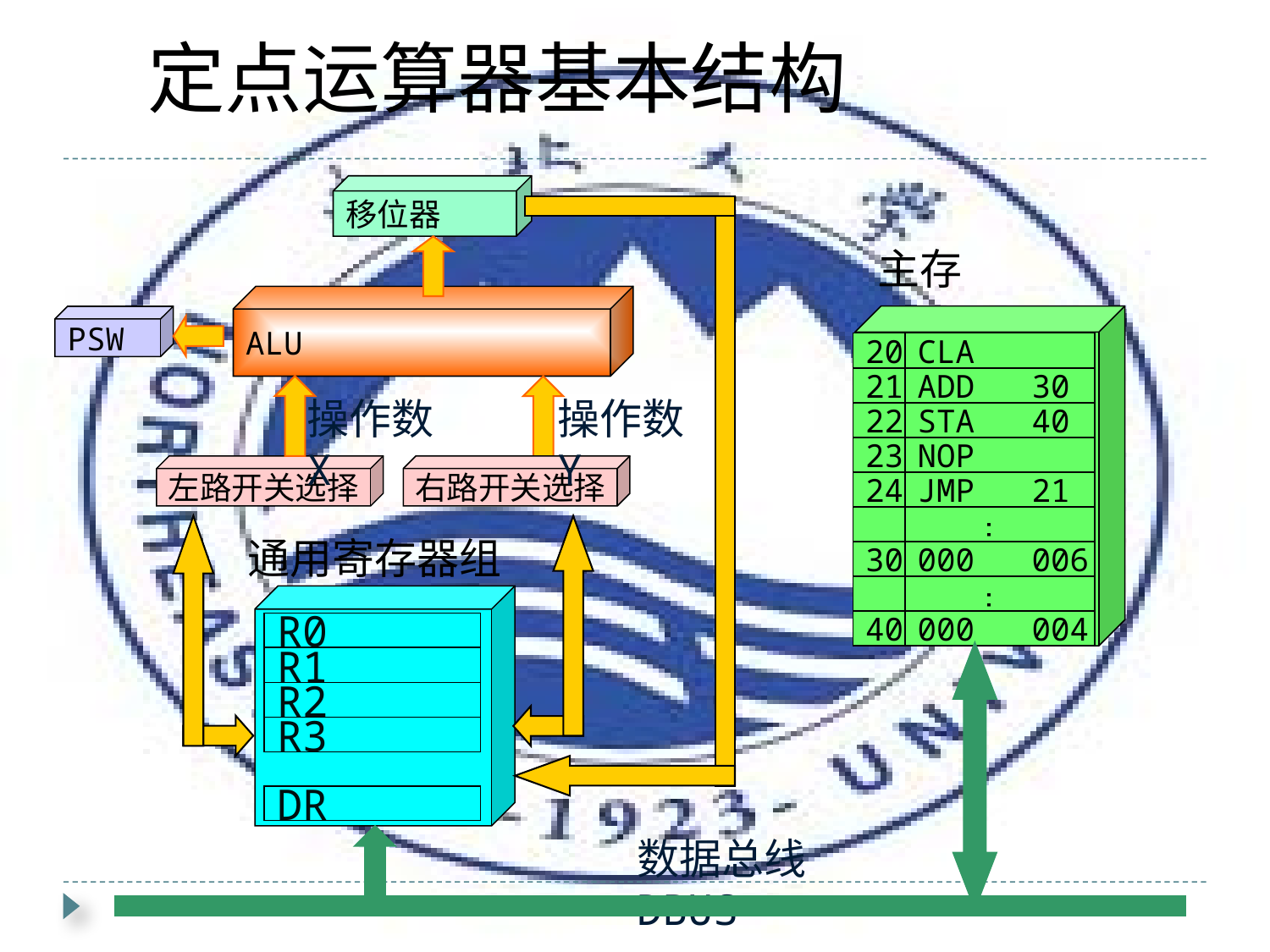

定点运算器基本结构
移位器

主存

ALU

20
CLA
21
ADD   30
22
STA   40
23
NOP
24
JMP   21

…
30
000   006

…
40
000   004
PSW

操作数X
操作数Y
左路开关选择
右路开关选择

通用寄存器组

R0
R1
R2
R3
DR

数据总线DBUS